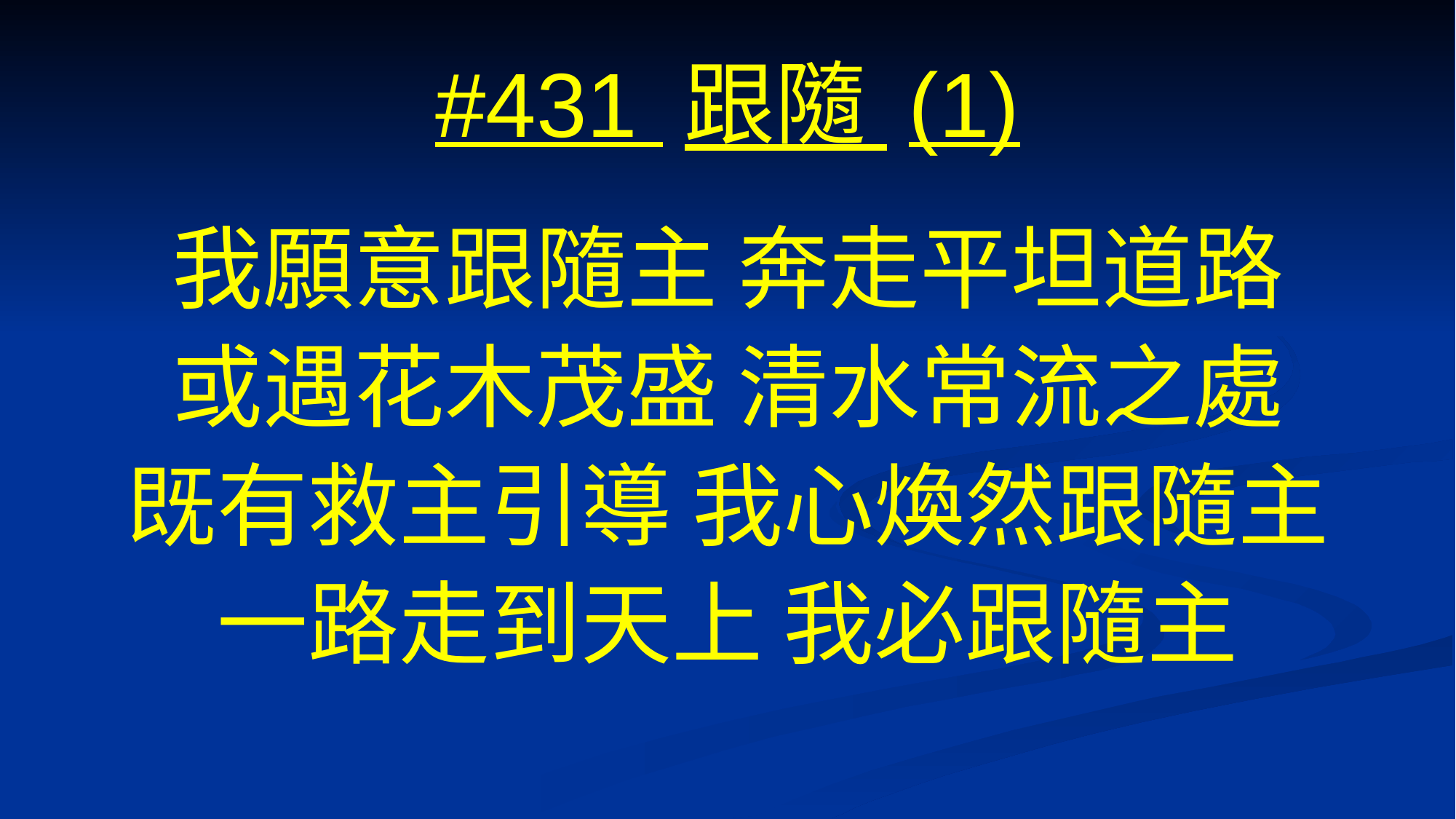

# #431 跟隨 (1)
我願意跟隨主 奔走平坦道路
或遇花木茂盛 清水常流之處
既有救主引導 我心煥然跟隨主
一路走到天上 我必跟隨主